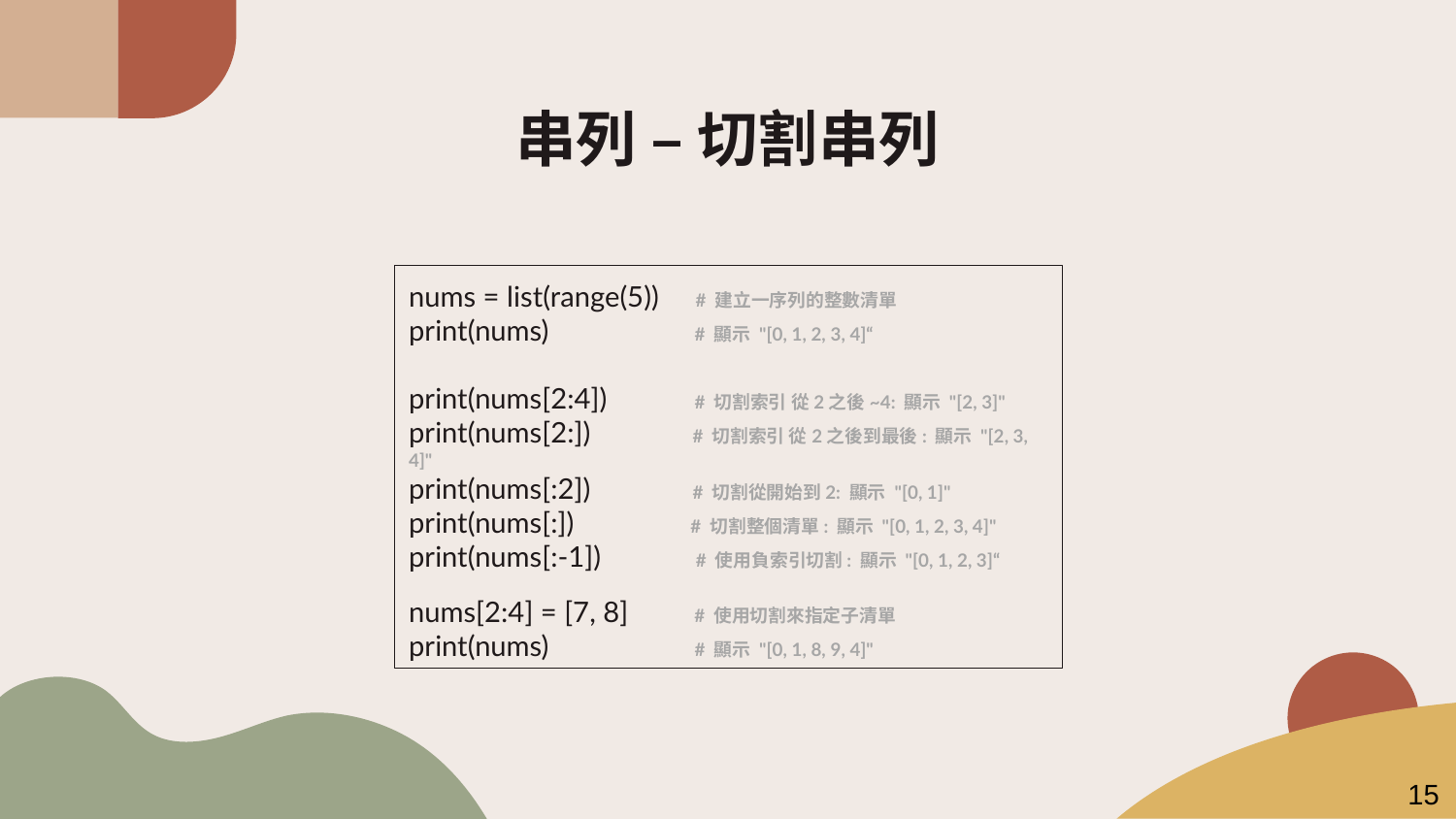

# 串列 – 切割串列
nums = list(range(5))     # 建立一序列的整數清單
print(nums)                    # 顯示 "[0, 1, 2, 3, 4]“

print(nums[2:4])            # 切割索引 從2之後~4: 顯示 "[2, 3]"
print(nums[2:])              # 切割索引 從2之後到最後: 顯示 "[2, 3, 4]"
print(nums[:2])              # 切割從開始到2: 顯示 "[0, 1]"
print(nums[:])                # 切割整個清單: 顯示 "[0, 1, 2, 3, 4]"
print(nums[:-1])             # 使用負索引切割: 顯示 "[0, 1, 2, 3]“

nums[2:4] = [7, 8]         # 使用切割來指定子清單
print(nums)                    # 顯示 "[0, 1, 8, 9, 4]"
15